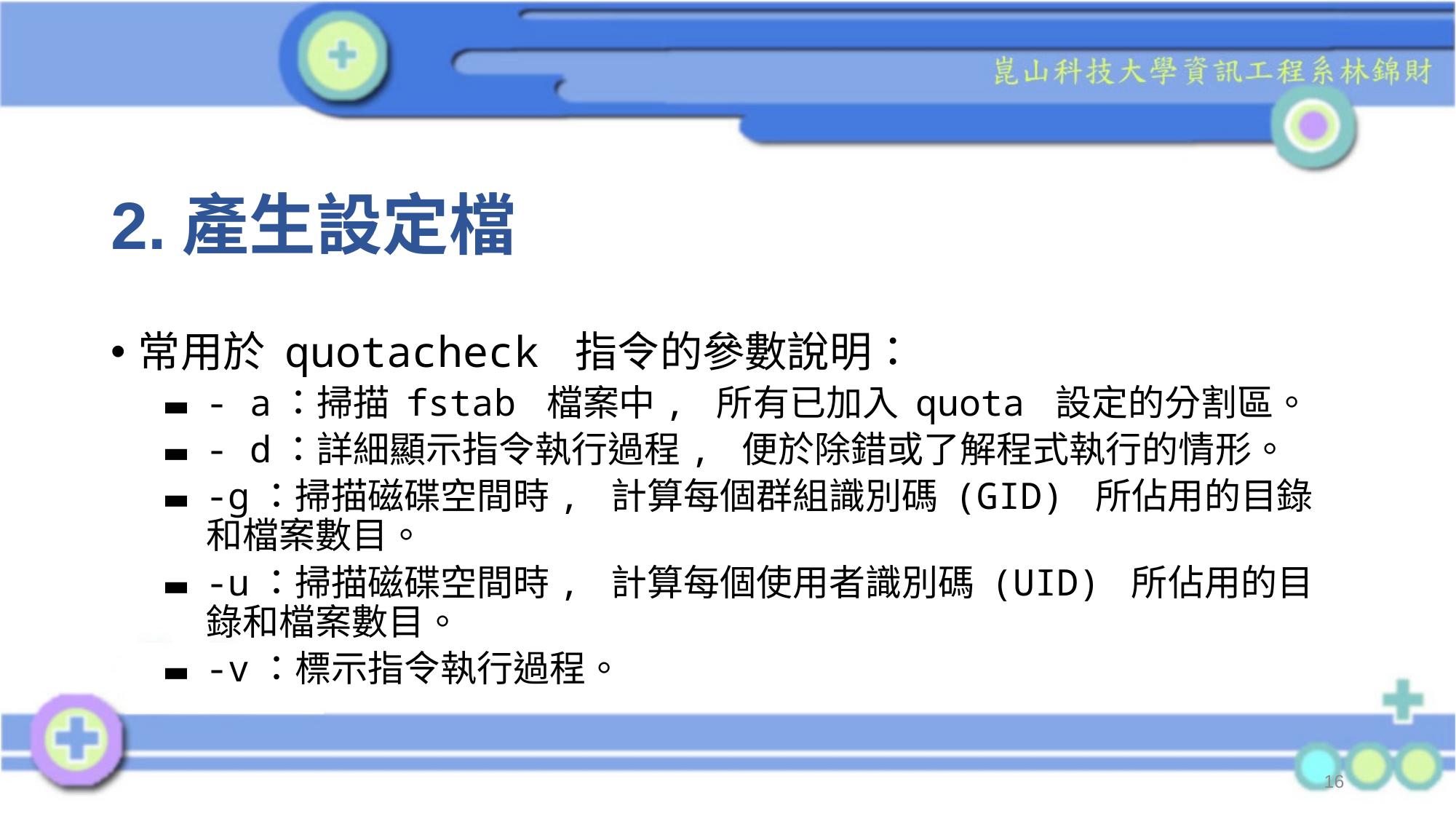

# 2.產生設定檔
常用於 quotacheck 指令的參數說明：
- a：掃描 fstab 檔案中, 所有已加入 quota 設定的分割區。
- d：詳細顯示指令執行過程, 便於除錯或了解程式執行的情形。
-g：掃描磁碟空間時, 計算每個群組識別碼 (GID) 所佔用的目錄和檔案數目。
-u：掃描磁碟空間時, 計算每個使用者識別碼 (UID) 所佔用的目錄和檔案數目。
-v：標示指令執行過程。
16